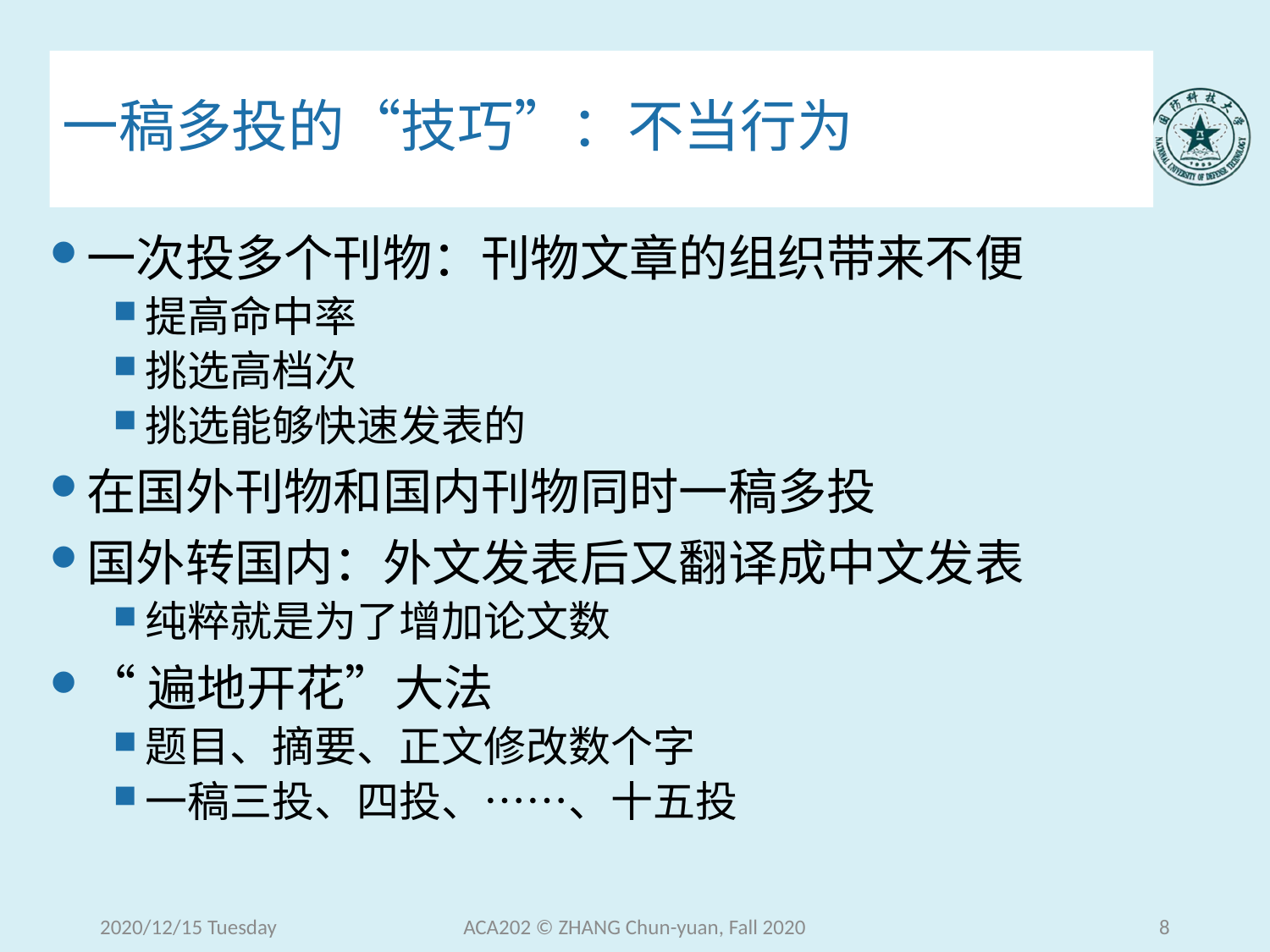

# 一稿多投的“技巧”：不当行为
一次投多个刊物：刊物文章的组织带来不便
提高命中率
挑选高档次
挑选能够快速发表的
在国外刊物和国内刊物同时一稿多投
国外转国内：外文发表后又翻译成中文发表
纯粹就是为了增加论文数
“遍地开花”大法
题目、摘要、正文修改数个字
一稿三投、四投、……、十五投
2020/12/15 Tuesday
ACA202 © ZHANG Chun-yuan, Fall 2020
8